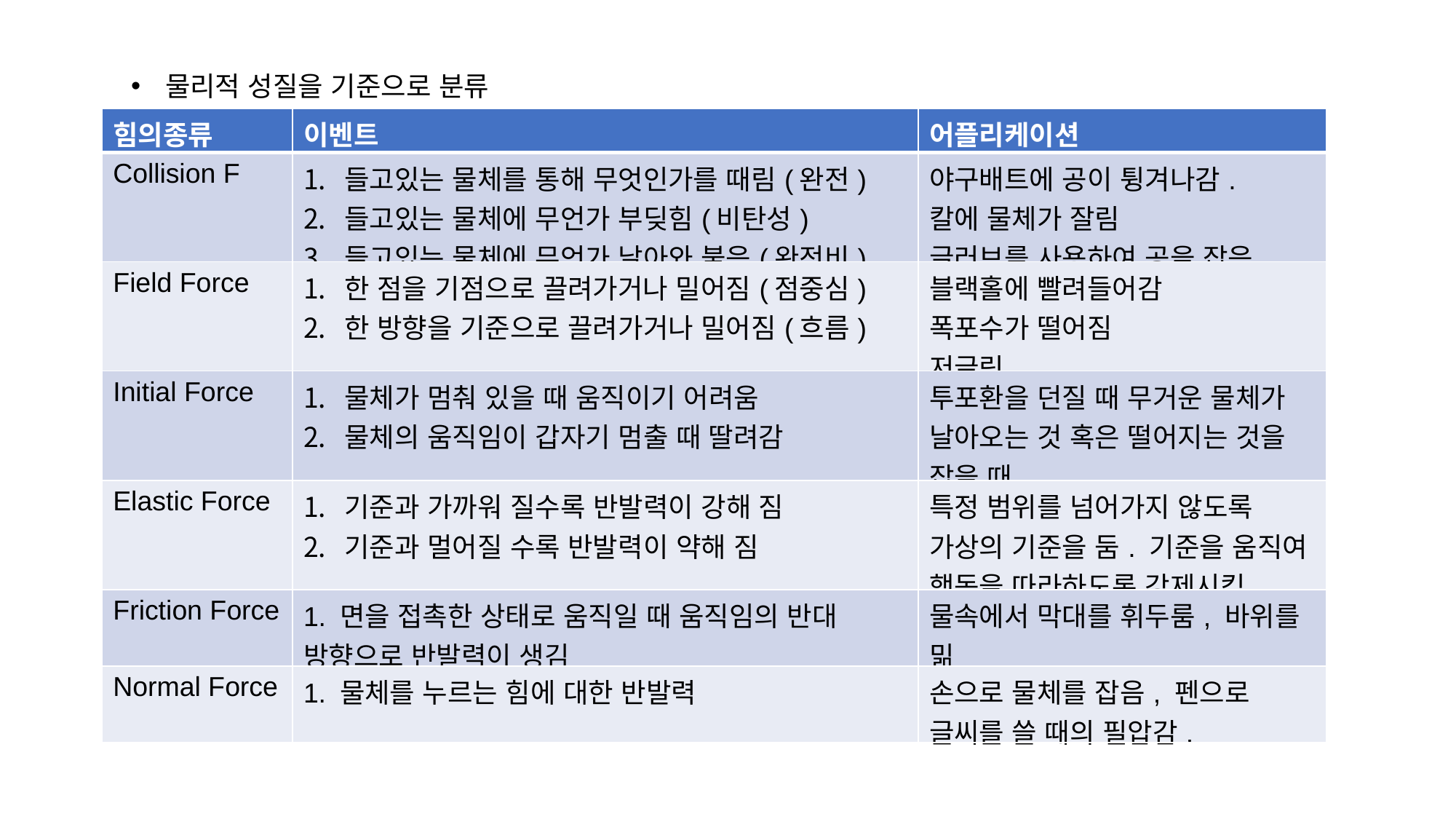

물리적 성질을 기준으로 분류
| 힘의종류 | 이벤트 | 어플리케이션 |
| --- | --- | --- |
| Collision F | 들고있는 물체를 통해 무엇인가를 때림(완전) 들고있는 물체에 무언가 부딪힘(비탄성) 들고있는 물체에 무언가 날아와 붙음(완전비) | 야구배트에 공이 튕겨나감. 칼에 물체가 잘림 글러브를 사용하여 공을 잡음 |
| Field Force | 한 점을 기점으로 끌려가거나 밀어짐(점중심) 한 방향을 기준으로 끌려가거나 밀어짐(흐름) | 블랙홀에 빨려들어감 폭포수가 떨어짐 저글링 |
| Initial Force | 물체가 멈춰 있을 때 움직이기 어려움 물체의 움직임이 갑자기 멈출 때 딸려감 | 투포환을 던질 때 무거운 물체가 날아오는 것 혹은 떨어지는 것을 잡을 때 |
| Elastic Force | 기준과 가까워 질수록 반발력이 강해 짐 기준과 멀어질 수록 반발력이 약해 짐 | 특정 범위를 넘어가지 않도록 가상의 기준을 둠. 기준을 움직여 행동을 따라하도록 강제시킴 |
| Friction Force | 1. 면을 접촉한 상태로 움직일 때 움직임의 반대 방향으로 반발력이 생김 | 물속에서 막대를 휘두룸, 바위를 밂 |
| Normal Force | 1. 물체를 누르는 힘에 대한 반발력 | 손으로 물체를 잡음, 펜으로 글씨를 쓸 때의 필압감. |